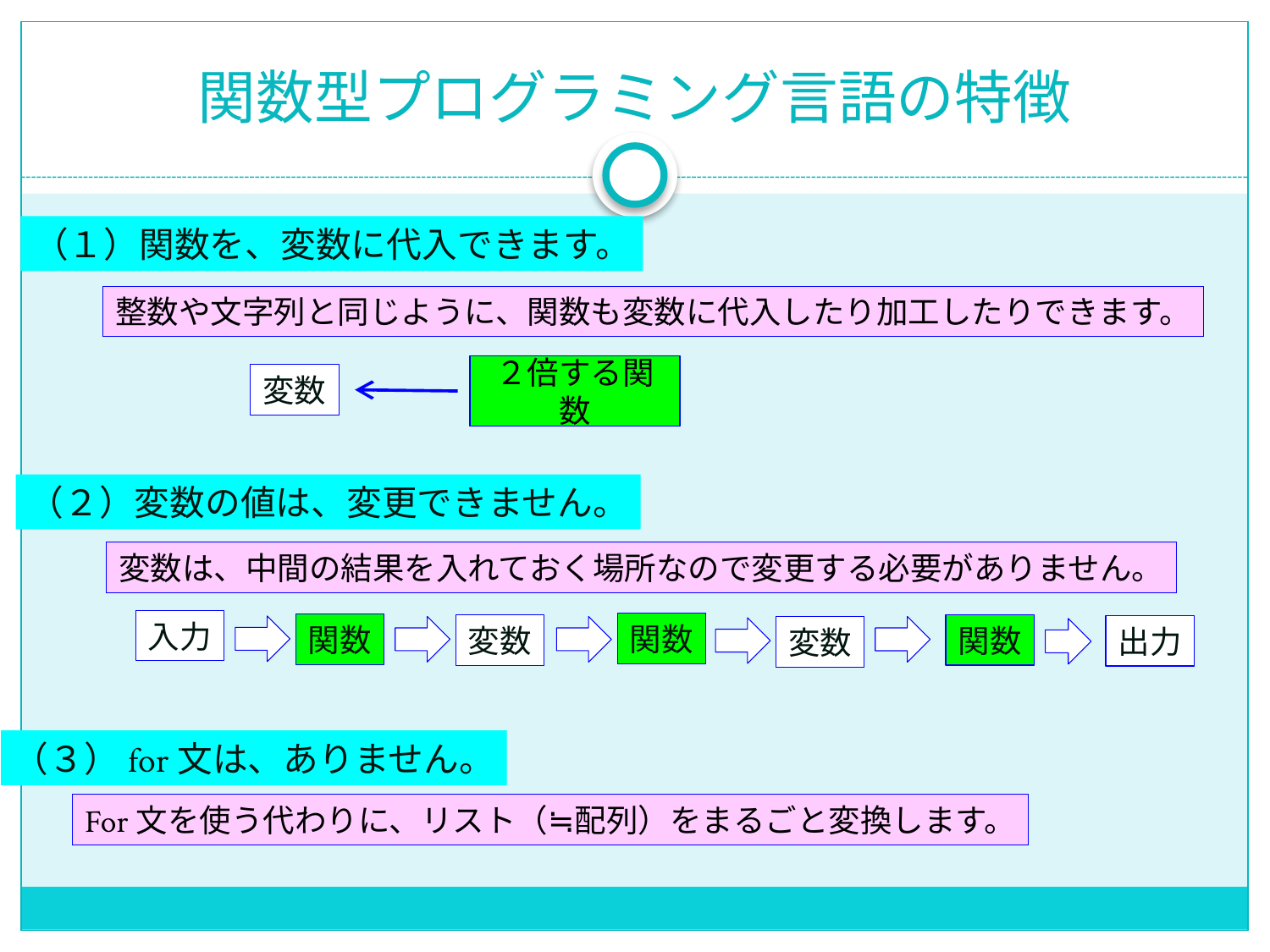

# 関数型プログラミング言語の特徴
（１）関数を、変数に代入できます。
整数や文字列と同じように、関数も変数に代入したり加工したりできます。
２倍する関数
変数
（２）変数の値は、変更できません。
変数は、中間の結果を入れておく場所なので変更する必要がありません。
入力

関数
関数
関数
変数
出力
変数

（３）for文は、ありません。
For文を使う代わりに、リスト（≒配列）をまるごと変換します。